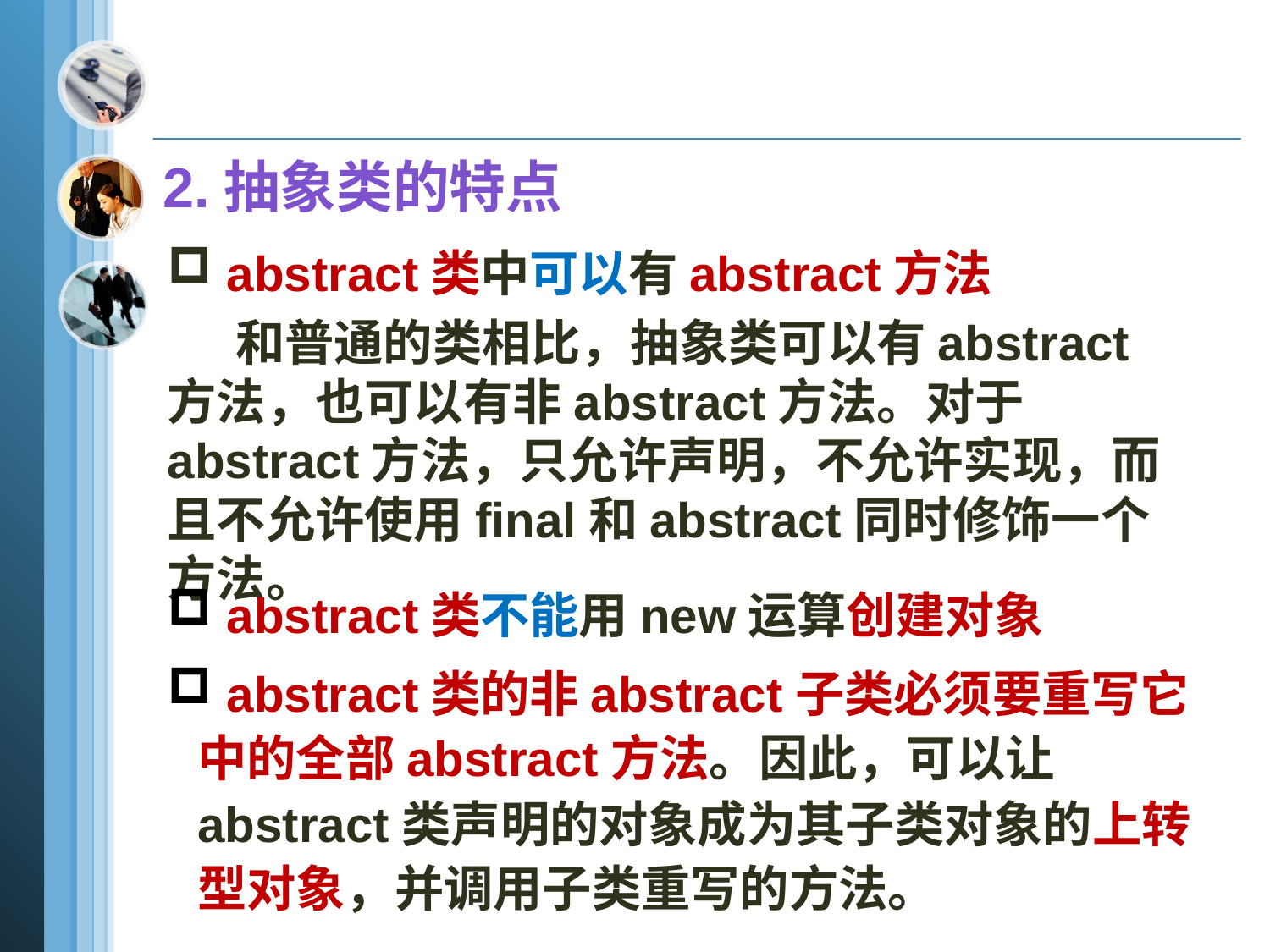

2.抽象类的特点
 abstract类中可以有abstract方法
     和普通的类相比，抽象类可以有abstract方法，也可以有非abstract方法。对于abstract方法，只允许声明，不允许实现，而且不允许使用final和abstract同时修饰一个方法。
 abstract类不能用new运算创建对象
 abstract类的非abstract子类必须要重写它中的全部abstract方法。因此，可以让abstract类声明的对象成为其子类对象的上转型对象，并调用子类重写的方法。